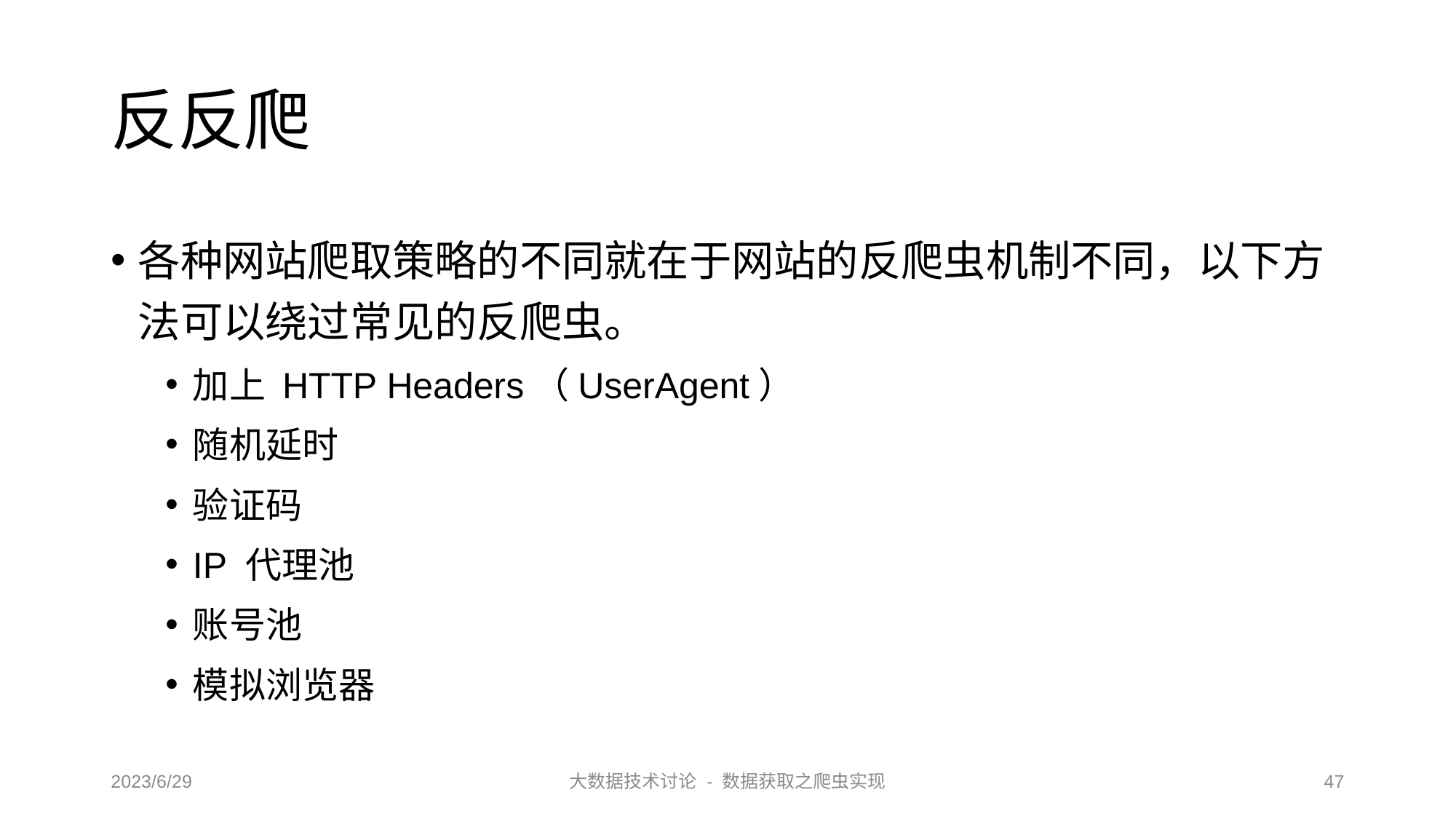

# 反反爬
各种网站爬取策略的不同就在于网站的反爬虫机制不同，以下方法可以绕过常见的反爬虫。
加上 HTTP Headers（UserAgent）
随机延时
验证码
IP 代理池
账号池
模拟浏览器
2023/6/29
大数据技术讨论 - 数据获取之爬虫实现
47